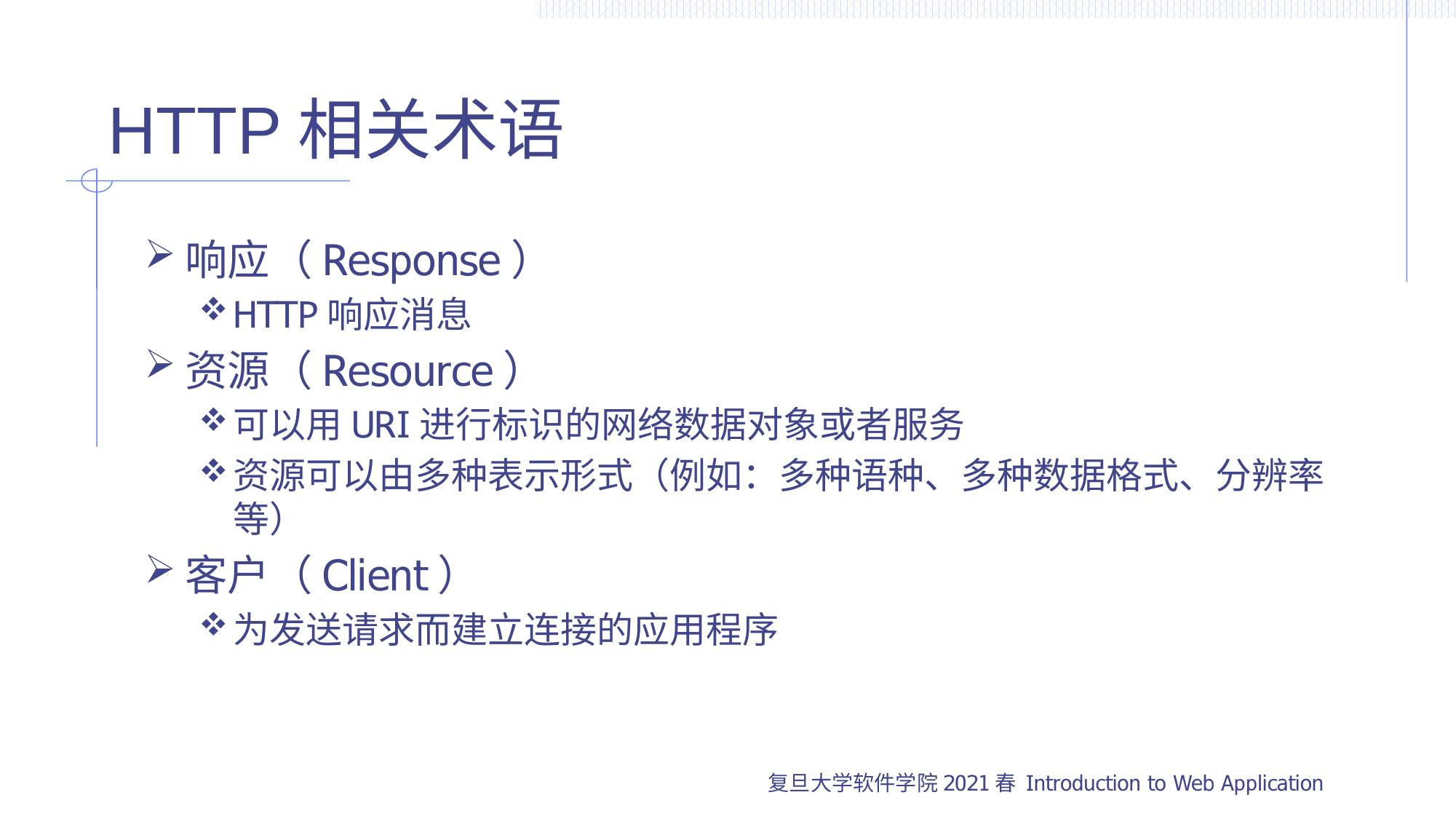

# HTTP相关术语
响应（Response）
HTTP响应消息
资源（Resource）
可以用URI进行标识的网络数据对象或者服务
资源可以由多种表示形式（例如：多种语种、多种数据格式、分辨率等）
客户（Client）
为发送请求而建立连接的应用程序